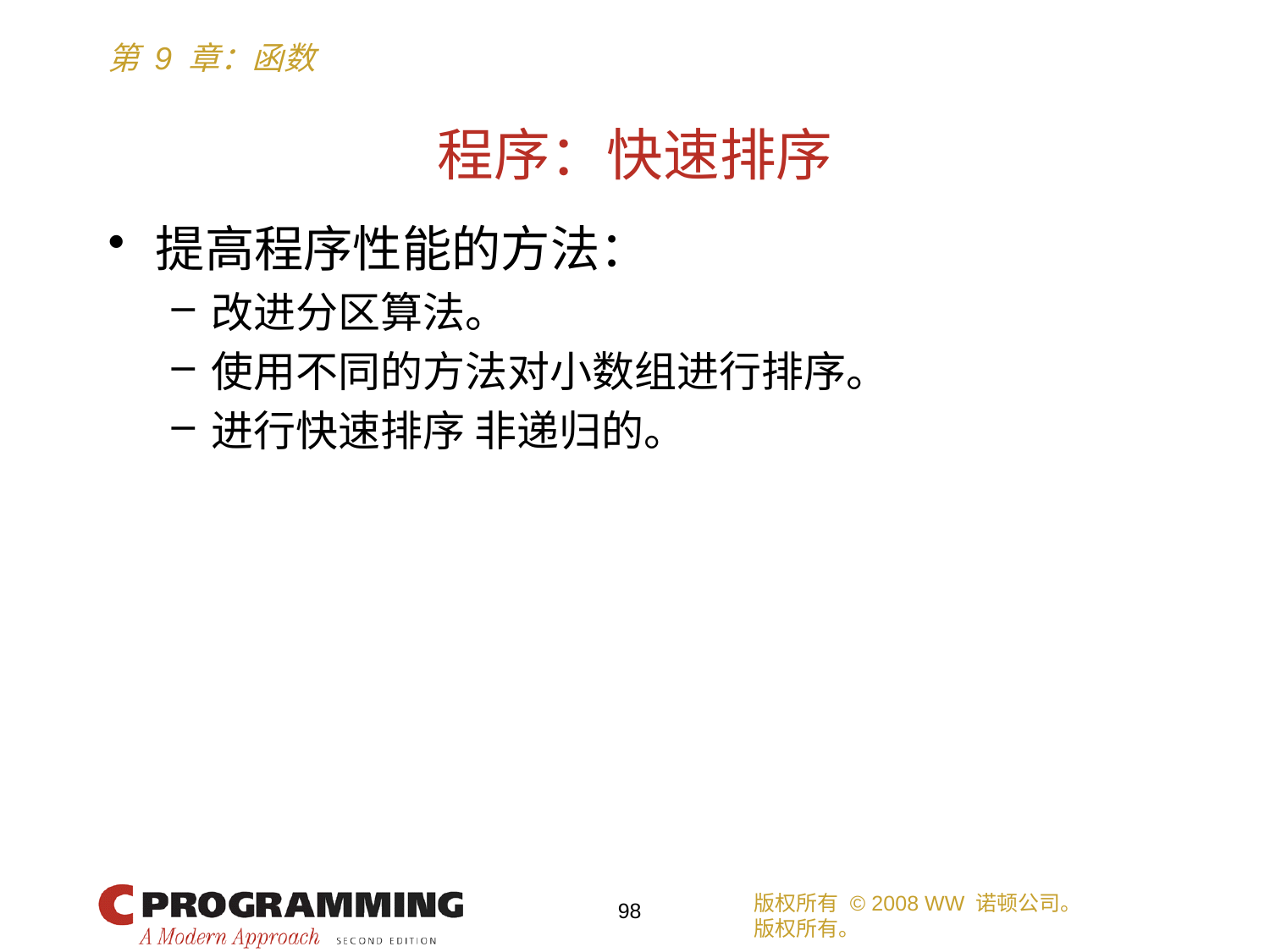

# 程序：快速排序
提高程序性能的方法：
改进分区算法。
使用不同的方法对小数组进行排序。
进行快速排序 非递归的。
版权所有 © 2008 WW 诺顿公司。
版权所有。
98